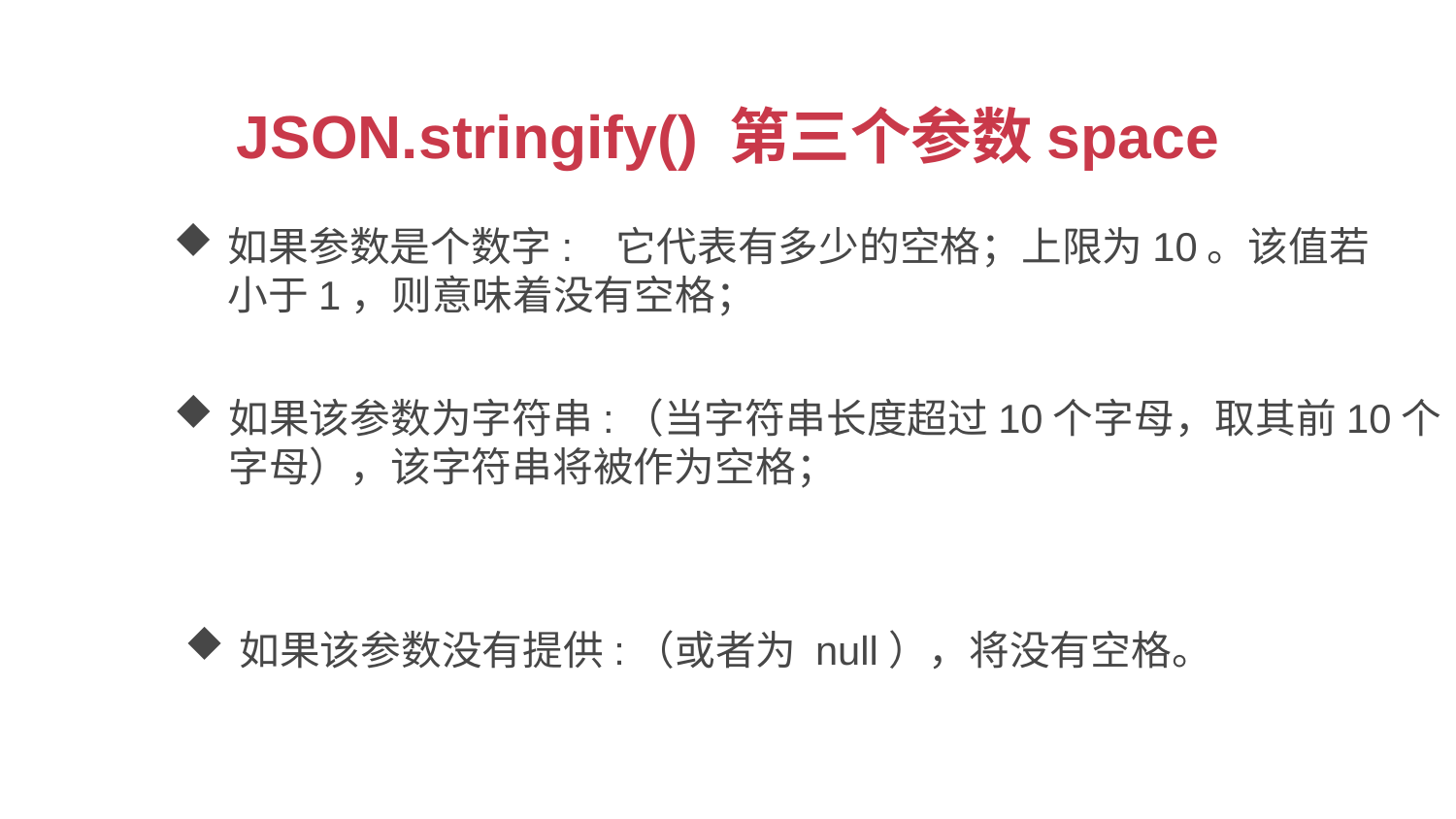

JSON.stringify() 第三个参数space
如果参数是个数字:   它代表有多少的空格；上限为10。该值若小于1，则意味着没有空格；
如果该参数为字符串:（当字符串长度超过10个字母，取其前10个字母），该字符串将被作为空格；
如果该参数没有提供:（或者为 null），将没有空格。